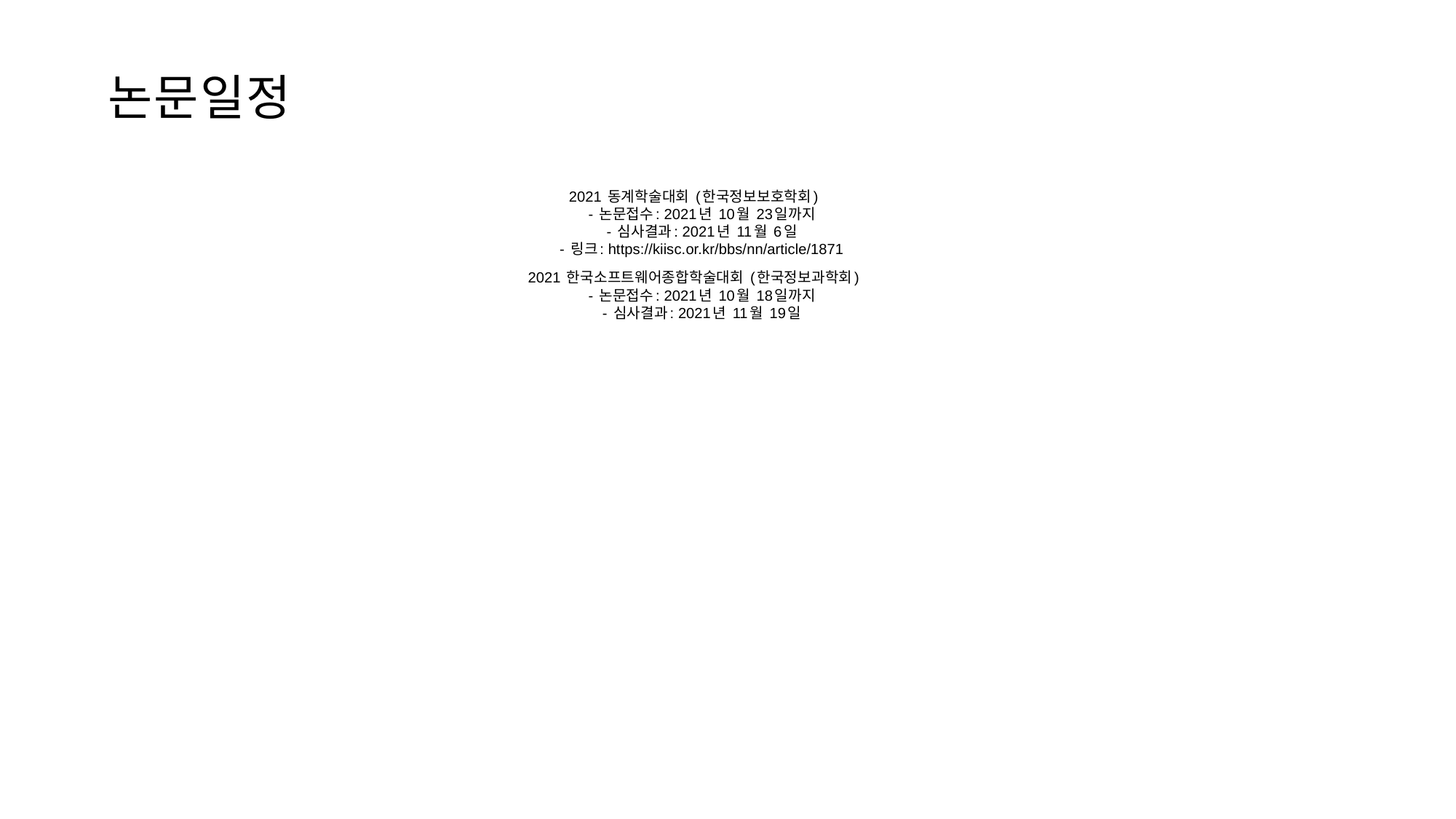

논문일정
2021 동계학술대회 (한국정보보호학회)
   - 논문접수: 2021년 10월 23일까지
   - 심사결과: 2021년 11월 6일
   - 링크: https://kiisc.or.kr/bbs/nn/article/1871
2021 한국소프트웨어종합학술대회 (한국정보과학회)
   - 논문접수: 2021년 10월 18일까지
   - 심사결과: 2021년 11월 19일